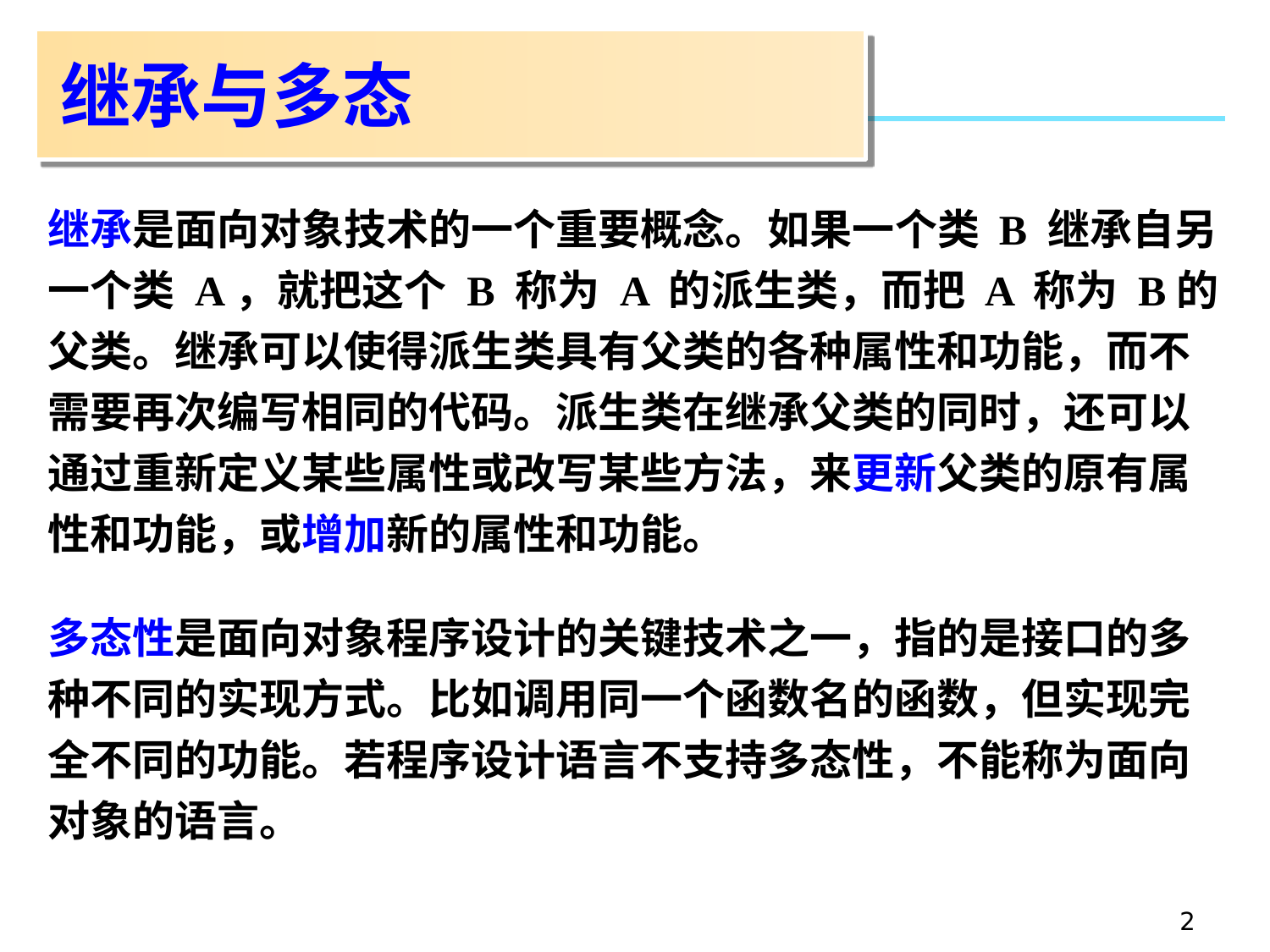

# 继承与多态
继承是面向对象技术的一个重要概念。如果一个类 B 继承自另一个类 A，就把这个 B 称为 A 的派生类，而把 A 称为 B的父类。继承可以使得派生类具有父类的各种属性和功能，而不需要再次编写相同的代码。派生类在继承父类的同时，还可以通过重新定义某些属性或改写某些方法，来更新父类的原有属性和功能，或增加新的属性和功能。
多态性是面向对象程序设计的关键技术之一，指的是接口的多种不同的实现方式。比如调用同一个函数名的函数，但实现完全不同的功能。若程序设计语言不支持多态性，不能称为面向对象的语言。
2